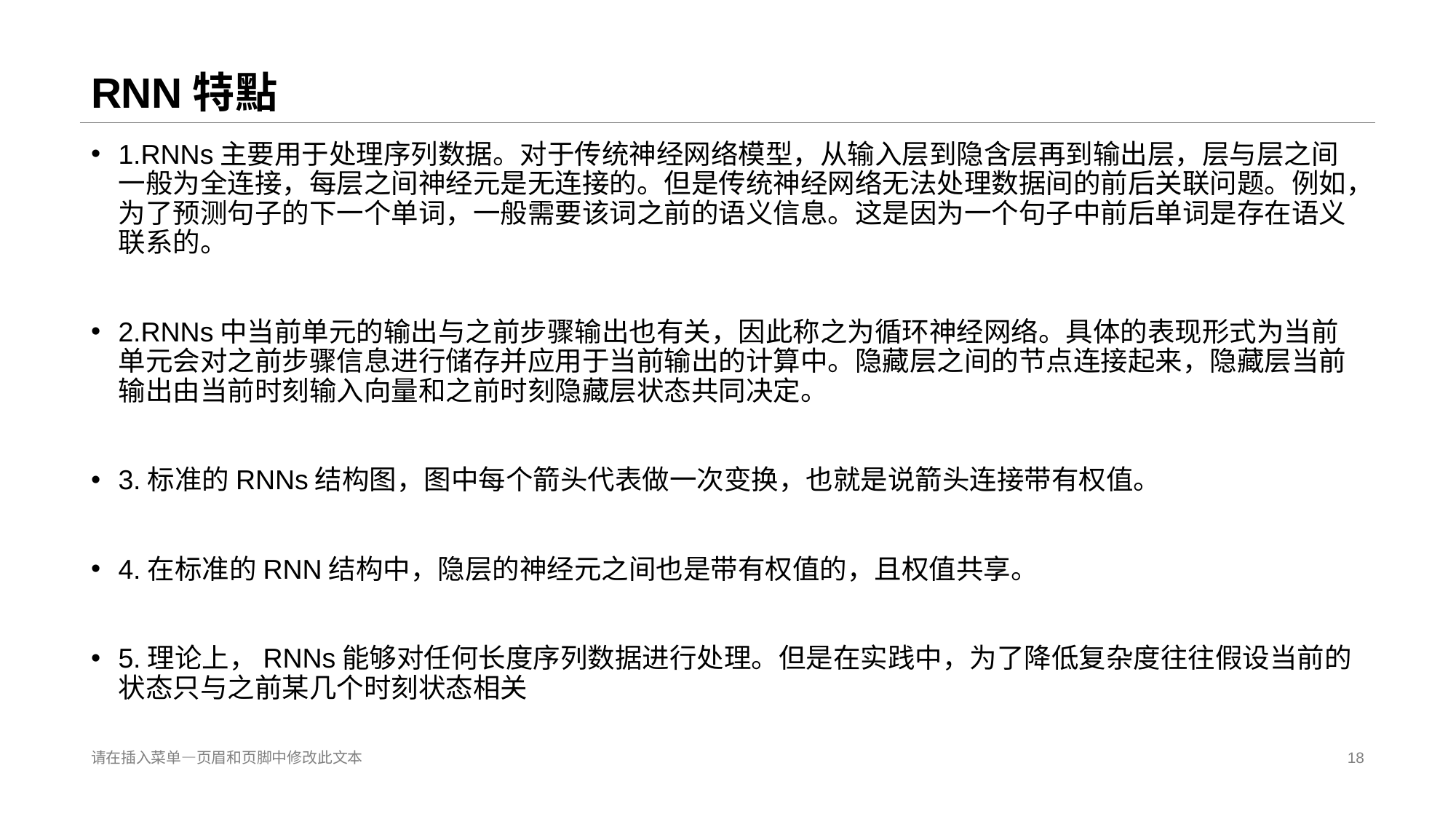

# RNN特點
1.RNNs主要用于处理序列数据。对于传统神经网络模型，从输入层到隐含层再到输出层，层与层之间一般为全连接，每层之间神经元是无连接的。但是传统神经网络无法处理数据间的前后关联问题。例如，为了预测句子的下一个单词，一般需要该词之前的语义信息。这是因为一个句子中前后单词是存在语义联系的。

2.RNNs中当前单元的输出与之前步骤输出也有关，因此称之为循环神经网络。具体的表现形式为当前单元会对之前步骤信息进行储存并应用于当前输出的计算中。隐藏层之间的节点连接起来，隐藏层当前输出由当前时刻输入向量和之前时刻隐藏层状态共同决定。

3.标准的RNNs结构图，图中每个箭头代表做一次变换，也就是说箭头连接带有权值。

4.在标准的RNN结构中，隐层的神经元之间也是带有权值的，且权值共享。

5.理论上，RNNs能够对任何长度序列数据进行处理。但是在实践中，为了降低复杂度往往假设当前的状态只与之前某几个时刻状态相关

请在插入菜单—页眉和页脚中修改此文本
18